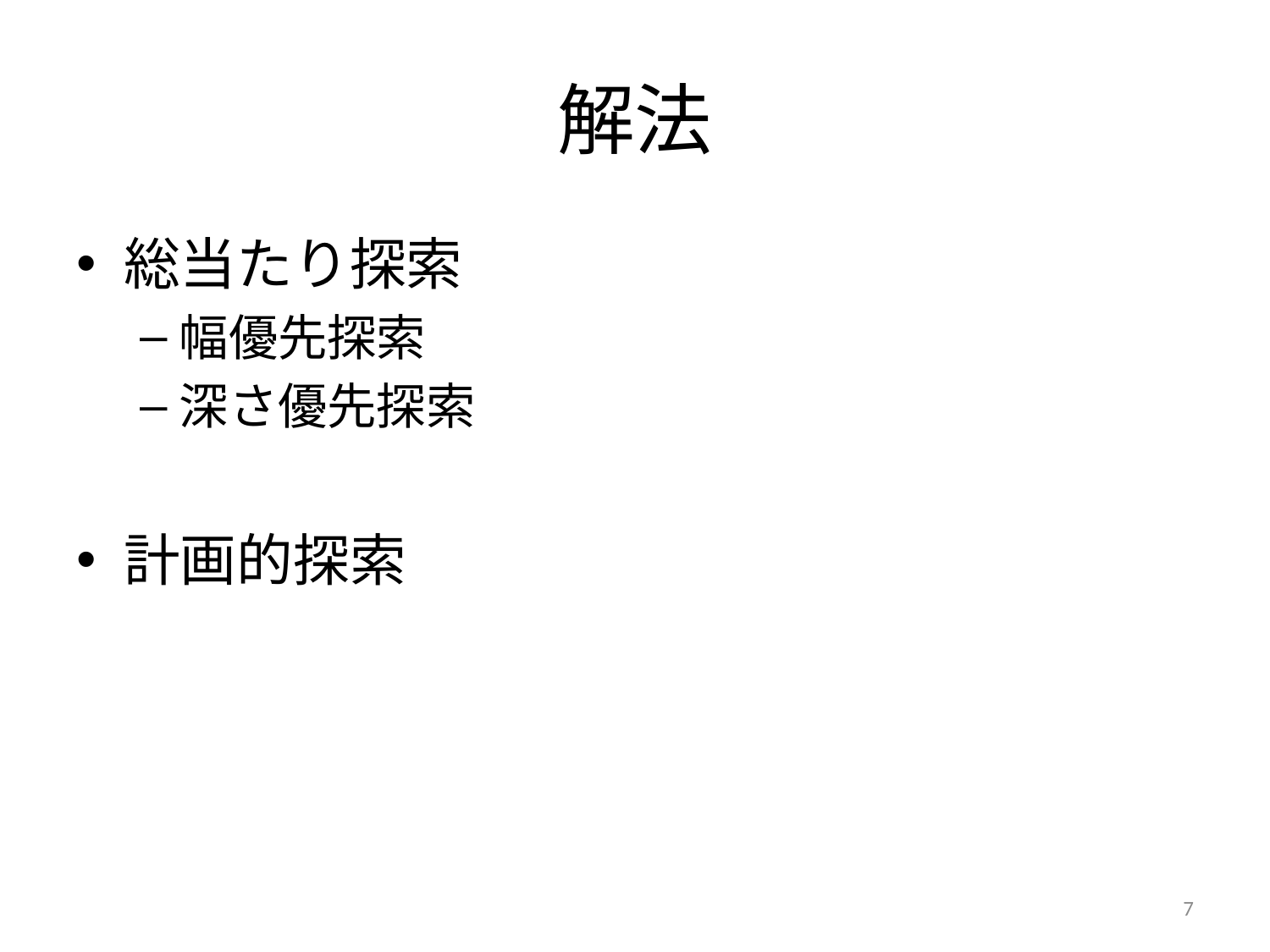

# 解法
総当たり探索
幅優先探索
深さ優先探索

計画的探索
7